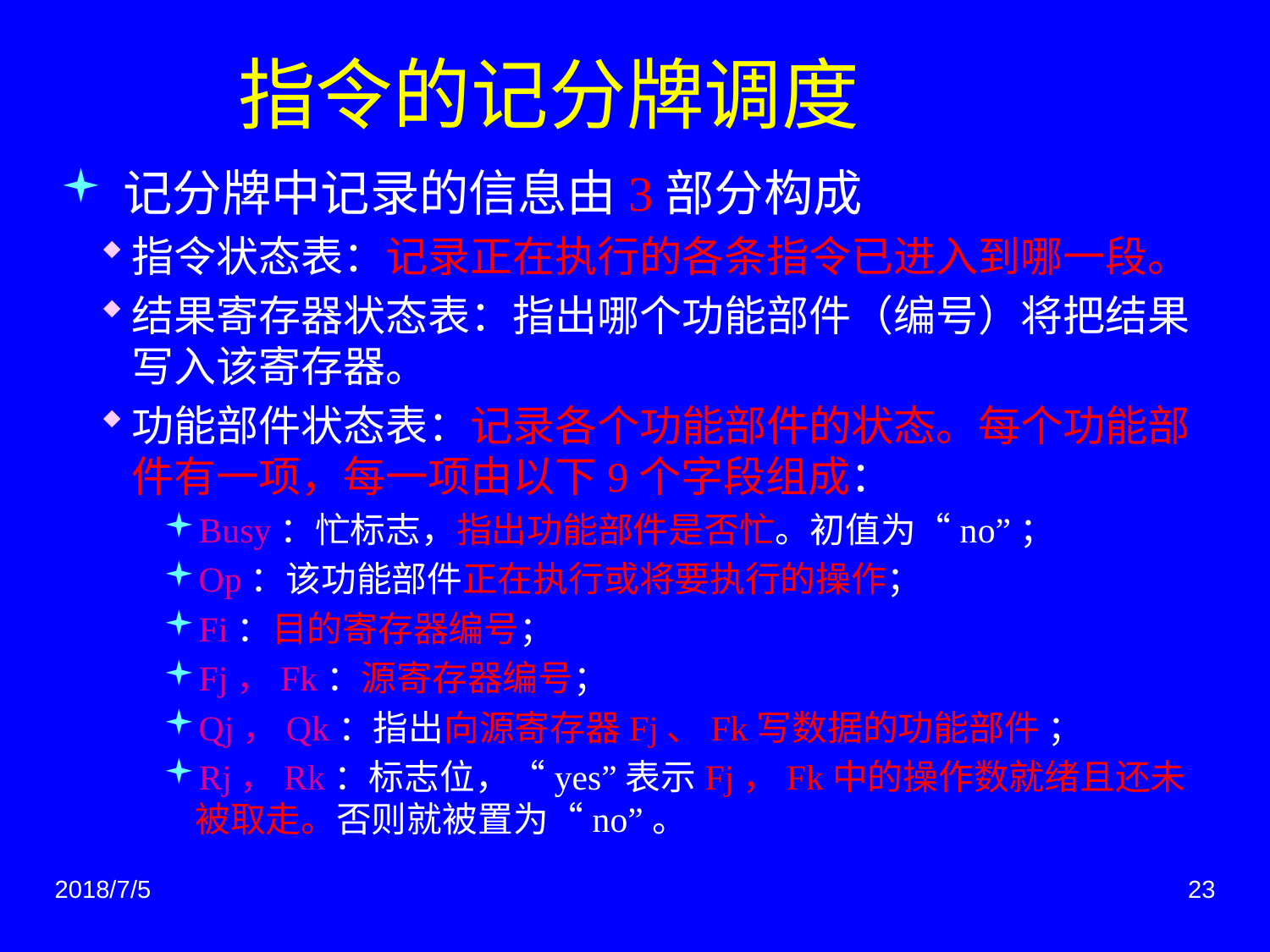

指令的记分牌调度
记分牌中记录的信息由3部分构成
指令状态表：记录正在执行的各条指令已进入到哪一段。
结果寄存器状态表：指出哪个功能部件（编号）将把结果写入该寄存器。
功能部件状态表：记录各个功能部件的状态。每个功能部件有一项，每一项由以下9个字段组成：
Busy：忙标志，指出功能部件是否忙。初值为“no”；
Op：该功能部件正在执行或将要执行的操作；
Fi：目的寄存器编号；
Fj，Fk：源寄存器编号；
Qj，Qk：指出向源寄存器Fj、Fk写数据的功能部件 ；
Rj，Rk：标志位，“yes”表示Fj，Fk中的操作数就绪且还未被取走。否则就被置为“no”。

2018/7/5
23